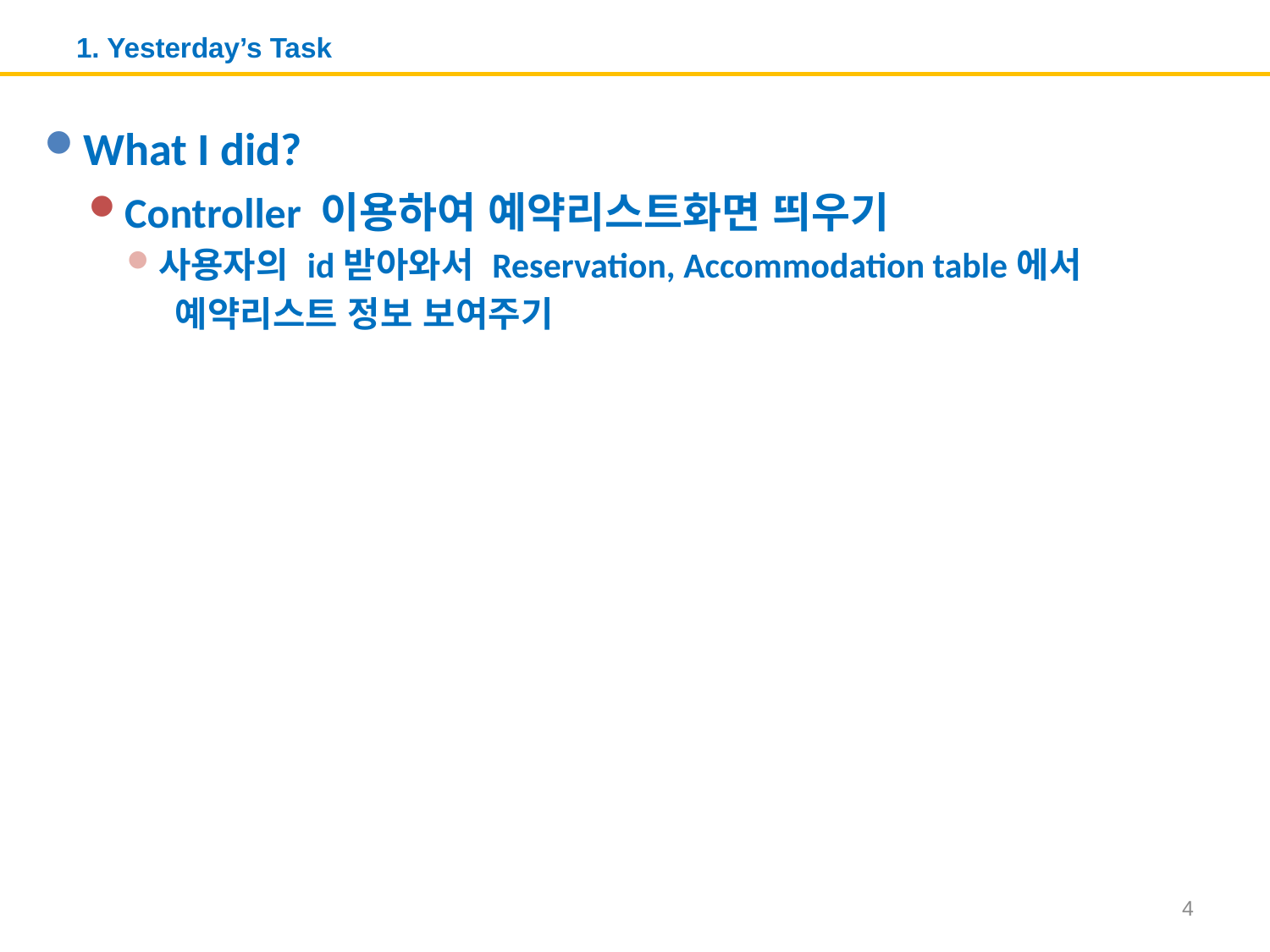

# 1. Yesterday’s Task
What I did?
Controller 이용하여 예약리스트화면 띄우기
사용자의 id받아와서 Reservation, Accommodation table에서
    예약리스트 정보 보여주기

4